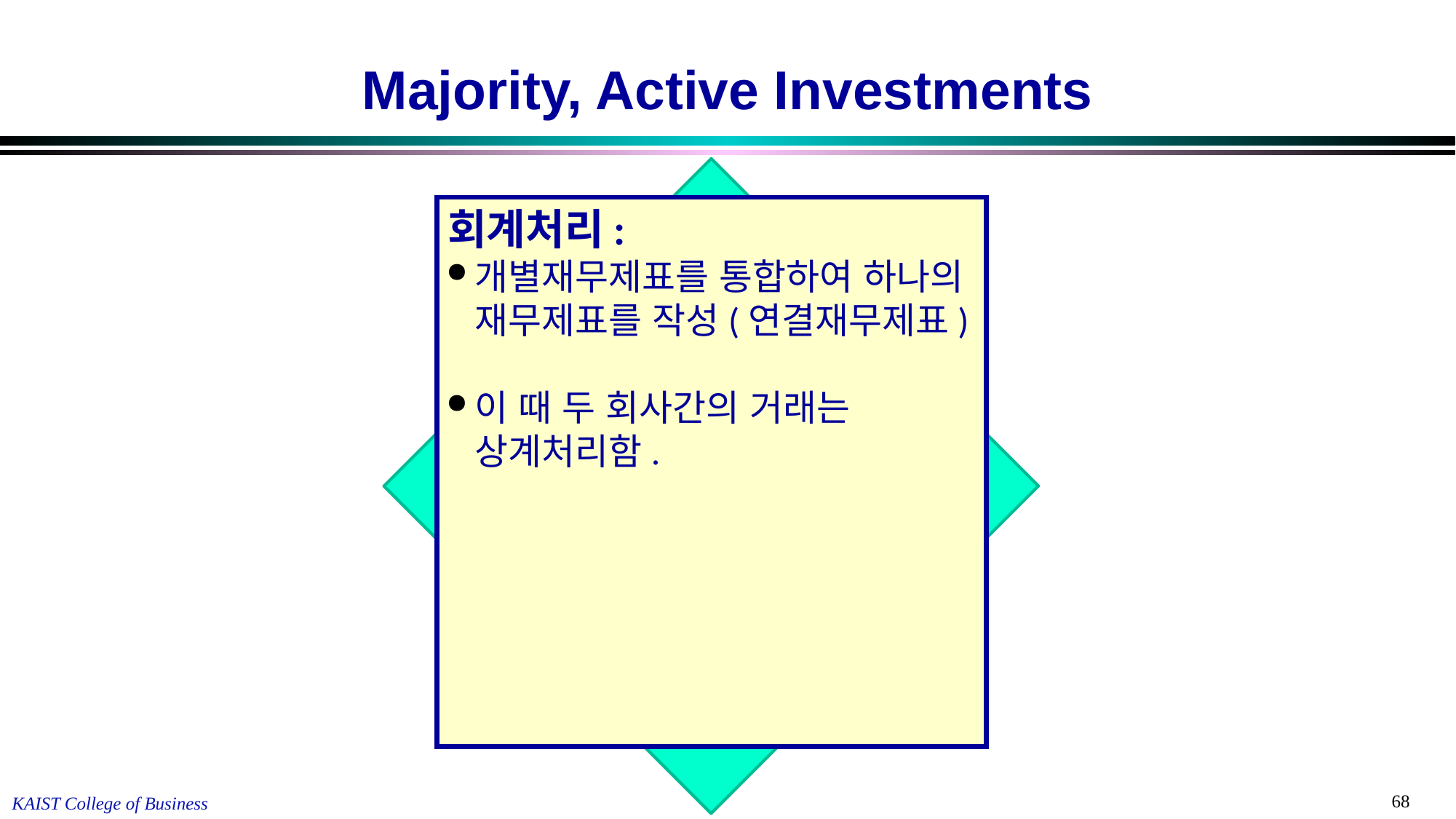

# Majority, Active Investments
회계처리:
개별재무제표를 통합하여 하나의 재무제표를 작성(연결재무제표)

이 때 두 회사간의 거래는 상계처리함.